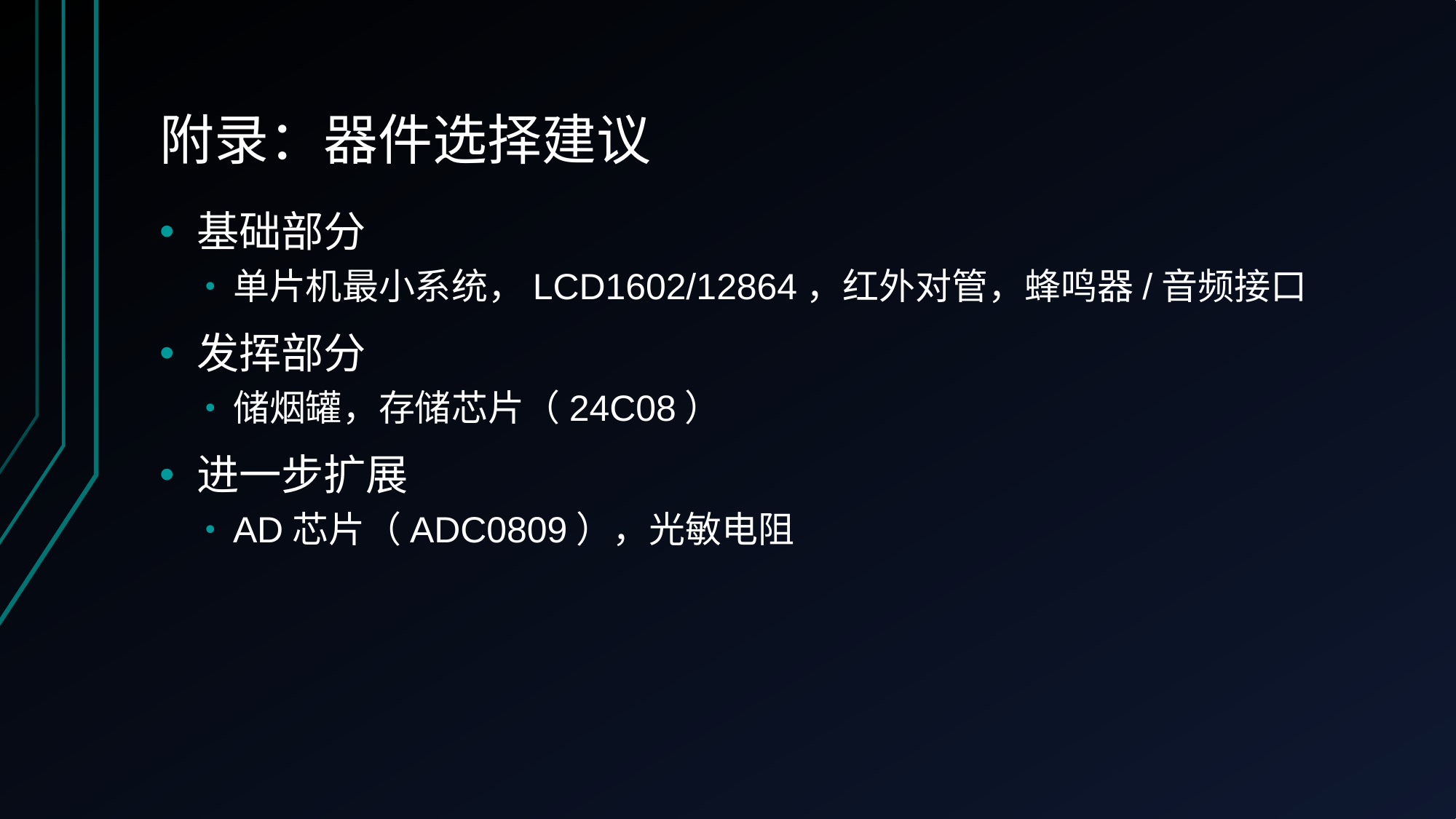

# 附录：器件选择建议
基础部分
单片机最小系统，LCD1602/12864，红外对管，蜂鸣器/音频接口
发挥部分
储烟罐，存储芯片（24C08）
进一步扩展
AD芯片（ADC0809），光敏电阻